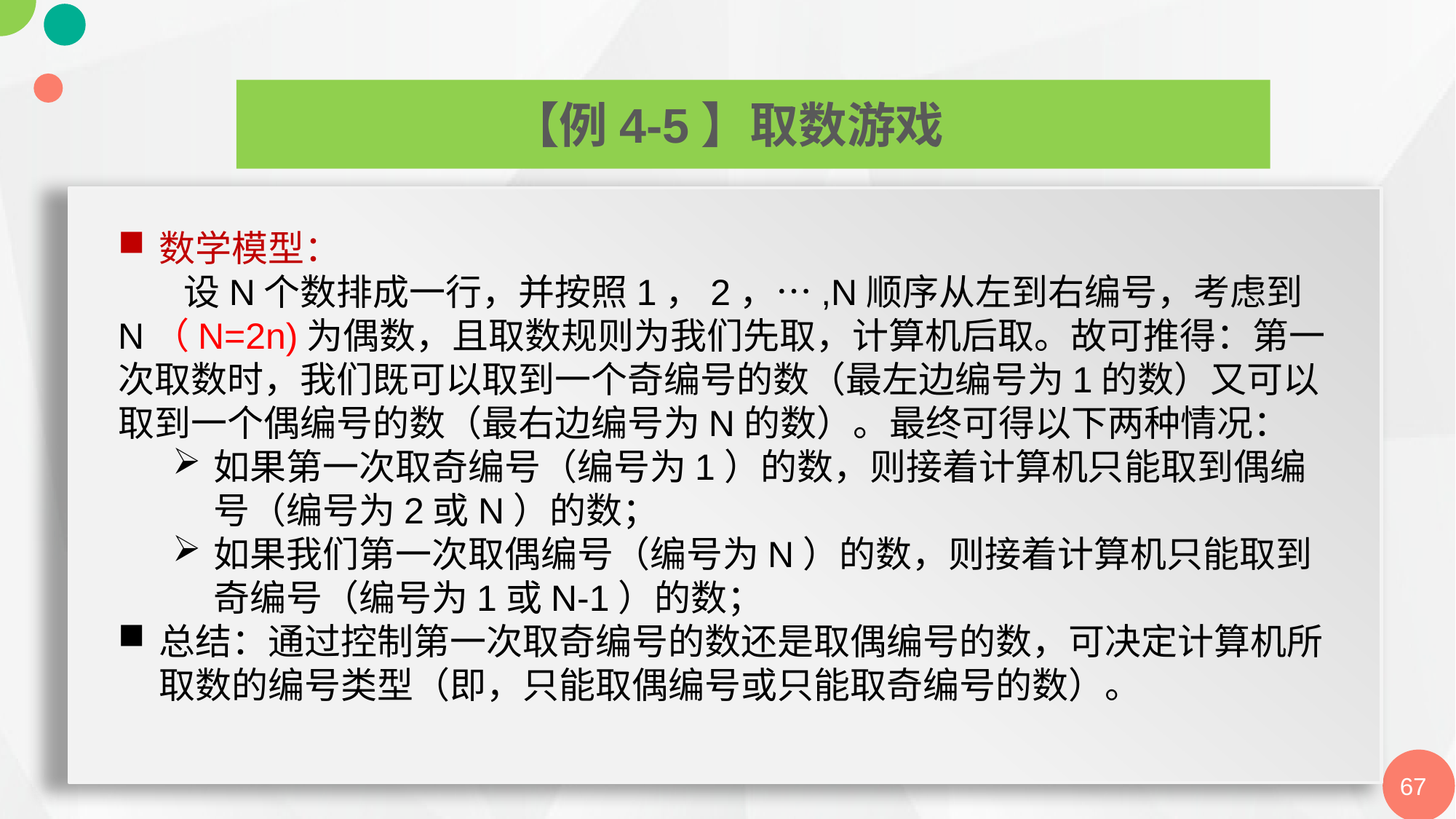

【例4-5】取数游戏
数学模型：
       设N个数排成一行，并按照1，2，…,N顺序从左到右编号，考虑到N（N=2n)为偶数，且取数规则为我们先取，计算机后取。故可推得：第一次取数时，我们既可以取到一个奇编号的数（最左边编号为1的数）又可以取到一个偶编号的数（最右边编号为N的数）。最终可得以下两种情况：
如果第一次取奇编号（编号为1）的数，则接着计算机只能取到偶编号（编号为2或N）的数；
如果我们第一次取偶编号（编号为N）的数，则接着计算机只能取到奇编号（编号为1或N-1）的数；
总结：通过控制第一次取奇编号的数还是取偶编号的数，可决定计算机所取数的编号类型（即，只能取偶编号或只能取奇编号的数）。